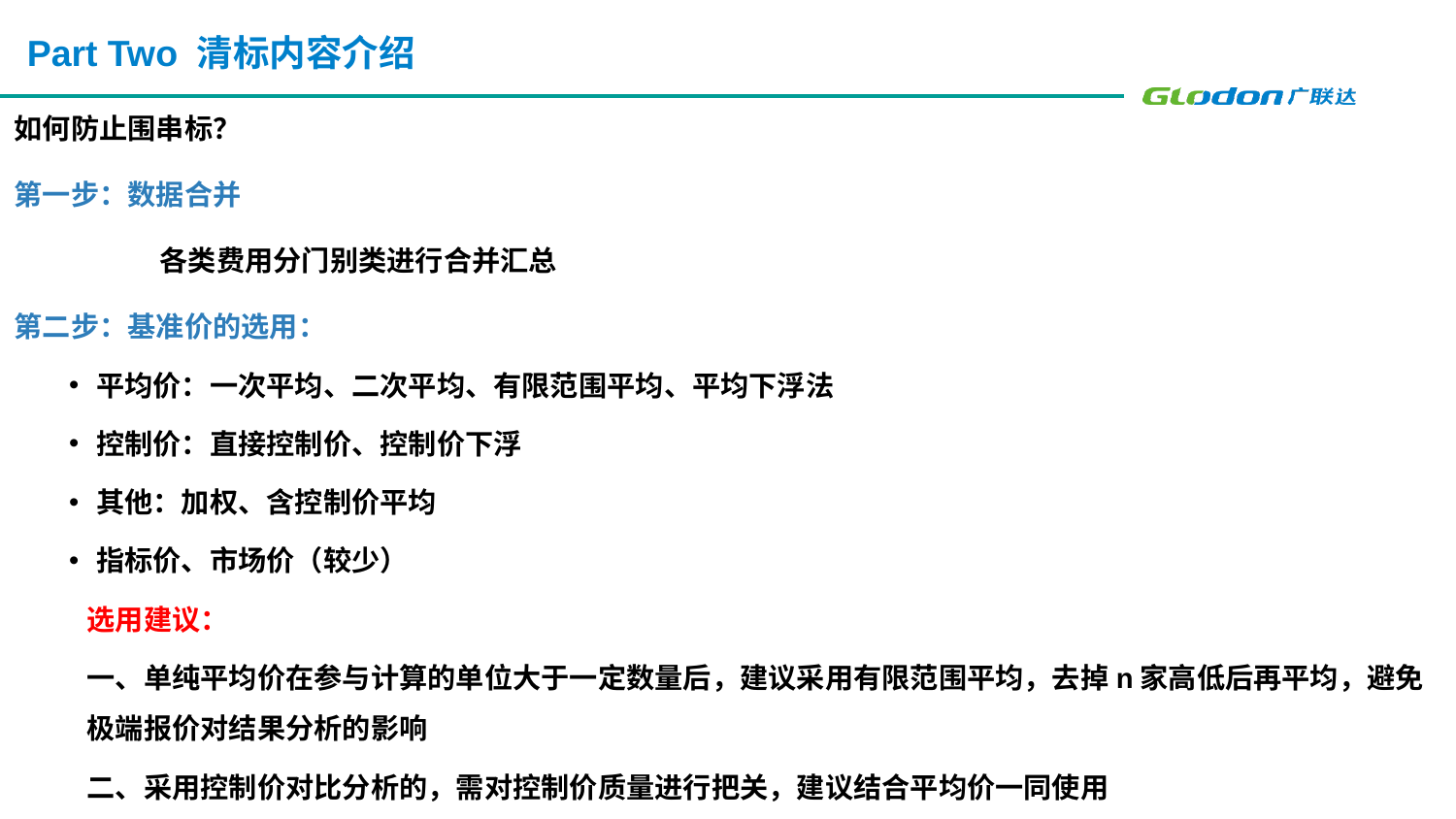

Part Two 清标内容介绍
如何防止围串标？
第一步：数据合并
	各类费用分门别类进行合并汇总
第二步：基准价的选用：
平均价：一次平均、二次平均、有限范围平均、平均下浮法
控制价：直接控制价、控制价下浮
其他：加权、含控制价平均
指标价、市场价（较少）
选用建议：
一、单纯平均价在参与计算的单位大于一定数量后，建议采用有限范围平均，去掉n家高低后再平均，避免极端报价对结果分析的影响
二、采用控制价对比分析的，需对控制价质量进行把关，建议结合平均价一同使用